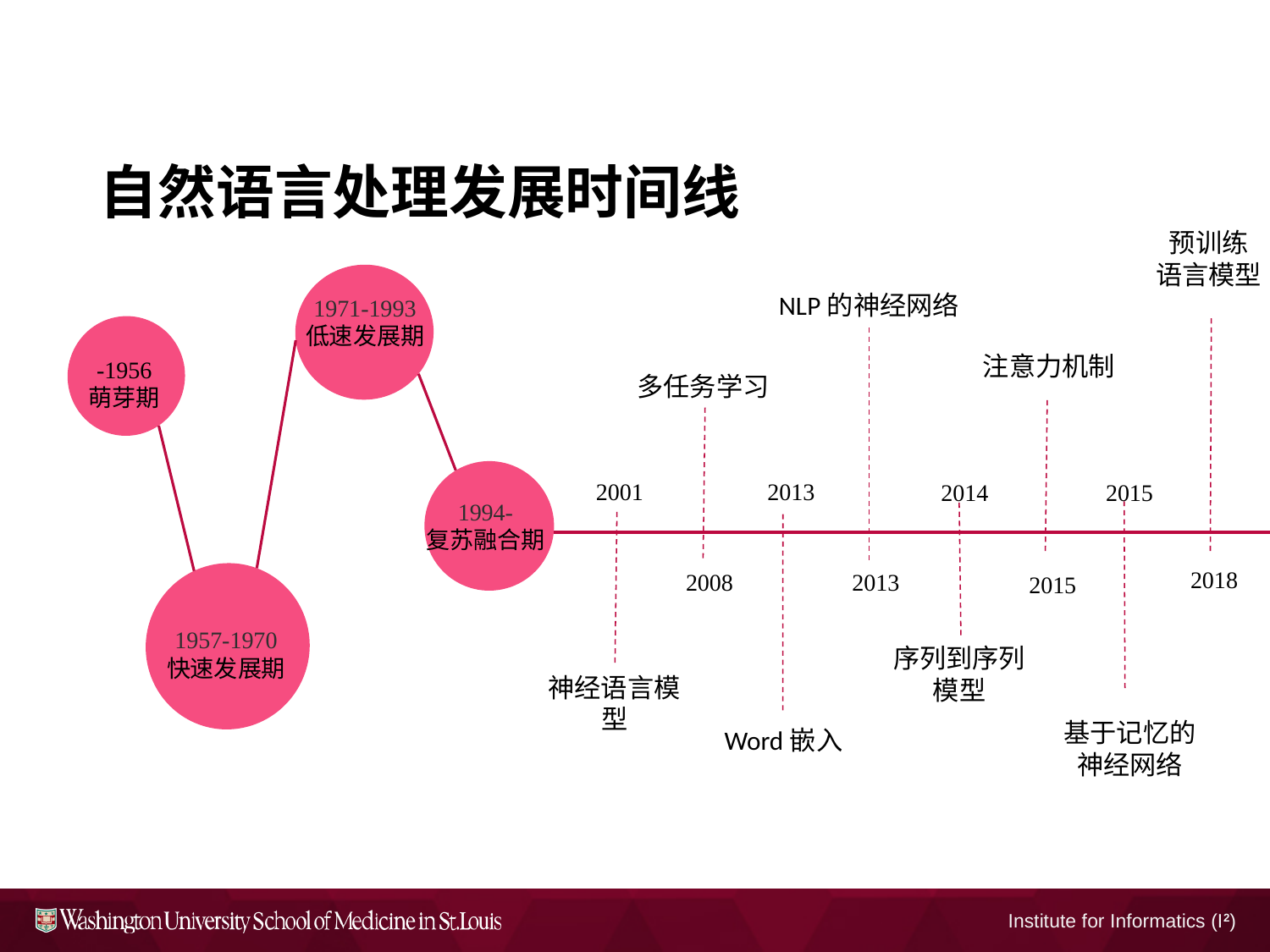

自然语言处理发展时间线
预训练
语言模型

NLP的神经网络
1971-1993
低速发展期

注意力机制
-1956
萌芽期
多任务学习

2001
2013
2014
2015
1994-
复苏融合期
2018
2008
2013

2015
1957-1970
快速发展期
序列到序列模型
神经语言模型
基于记忆的神经网络
Word嵌入